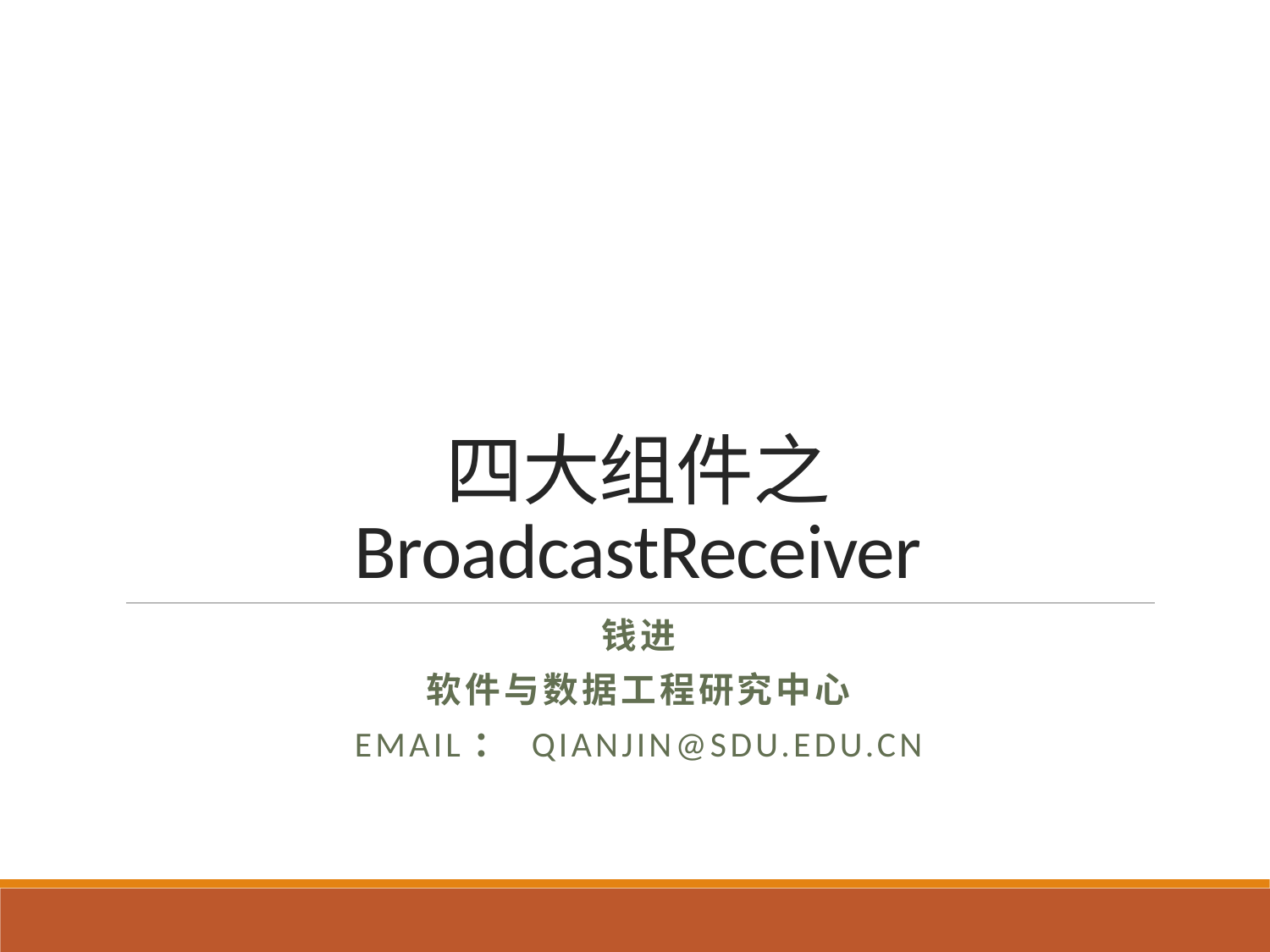

# 四大组件之 BroadcastReceiver
钱进
软件与数据工程研究中心
EMAIL： QIANJIN@SDU.EDU.CN